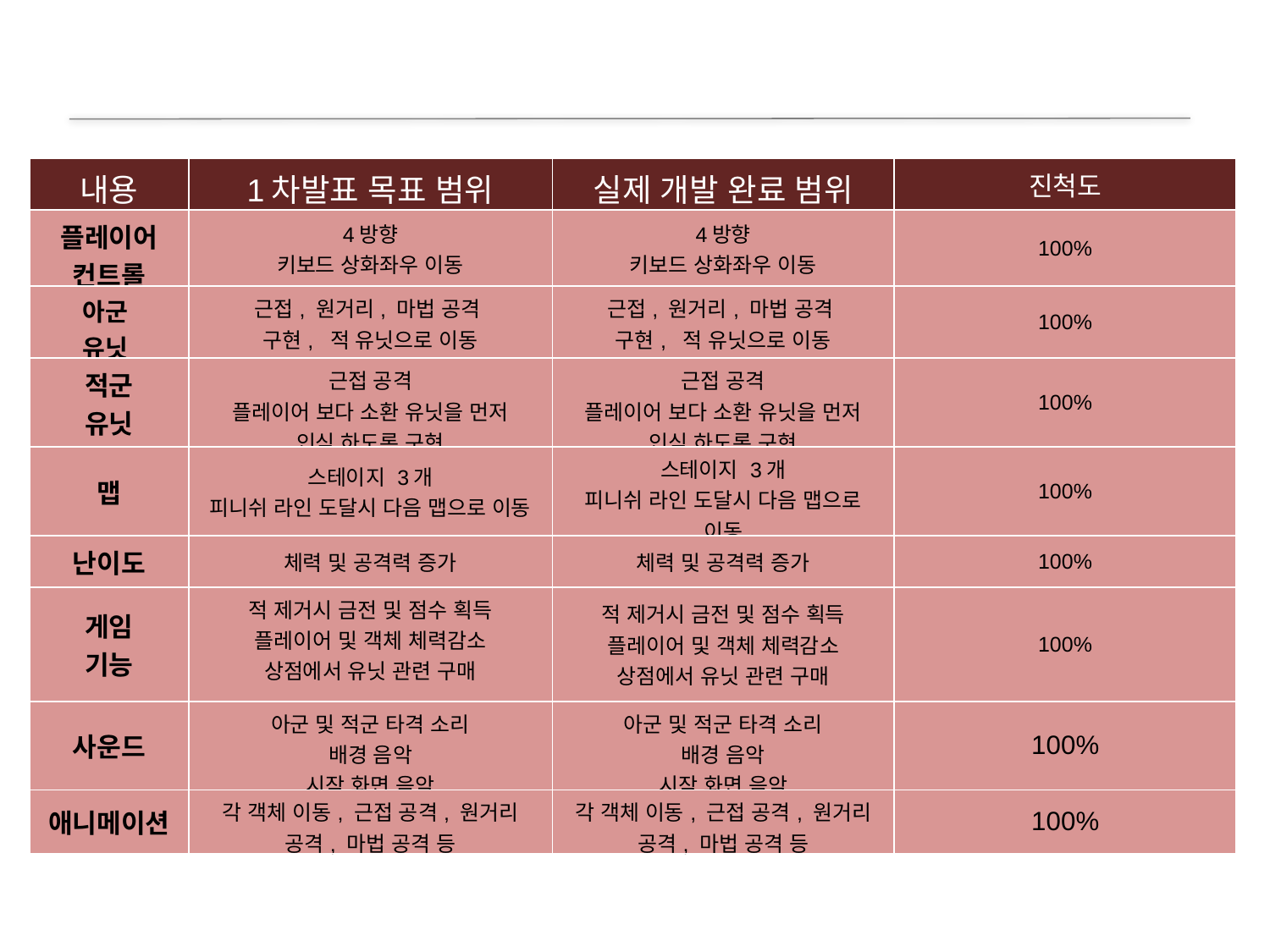

| 내용 | 1차발표 목표 범위 | 실제 개발 완료 범위 | 진척도 |
| --- | --- | --- | --- |
| 플레이어 컨트롤 | 4방향 키보드 상화좌우 이동 | 4방향 키보드 상화좌우 이동 | 100% |
| 아군 유닛 | 근접, 원거리, 마법 공격 구현, 적 유닛으로 이동 | 근접, 원거리, 마법 공격 구현, 적 유닛으로 이동 | 100% |
| 적군 유닛 | 근접 공격 플레이어 보다 소환 유닛을 먼저 인식 하도록 구현 | 근접 공격 플레이어 보다 소환 유닛을 먼저 인식 하도록 구현 | 100% |
| 맵 | 스테이지 3개 피니쉬 라인 도달시 다음 맵으로 이동 | 스테이지 3개 피니쉬 라인 도달시 다음 맵으로 이동 | 100% |
| 난이도 | 체력 및 공격력 증가 | 체력 및 공격력 증가 | 100% |
| 게임 기능 | 적 제거시 금전 및 점수 획득 플레이어 및 객체 체력감소 상점에서 유닛 관련 구매 | 적 제거시 금전 및 점수 획득 플레이어 및 객체 체력감소 상점에서 유닛 관련 구매 | 100% |
| 사운드 | 아군 및 적군 타격 소리 배경 음악 시작 화면 음악 | 아군 및 적군 타격 소리 배경 음악 시작 화면 음악 | 100% |
| 애니메이션 | 각 객체 이동, 근접 공격, 원거리 공격, 마법 공격 등 | 각 객체 이동, 근접 공격, 원거리 공격, 마법 공격 등 | 100% |
유닛 소환을 통한 스테이지 클리어

제한 시간 안에 적 유닛을 모두 사살 한다

레벨에 따른 소환 유닛의 증가